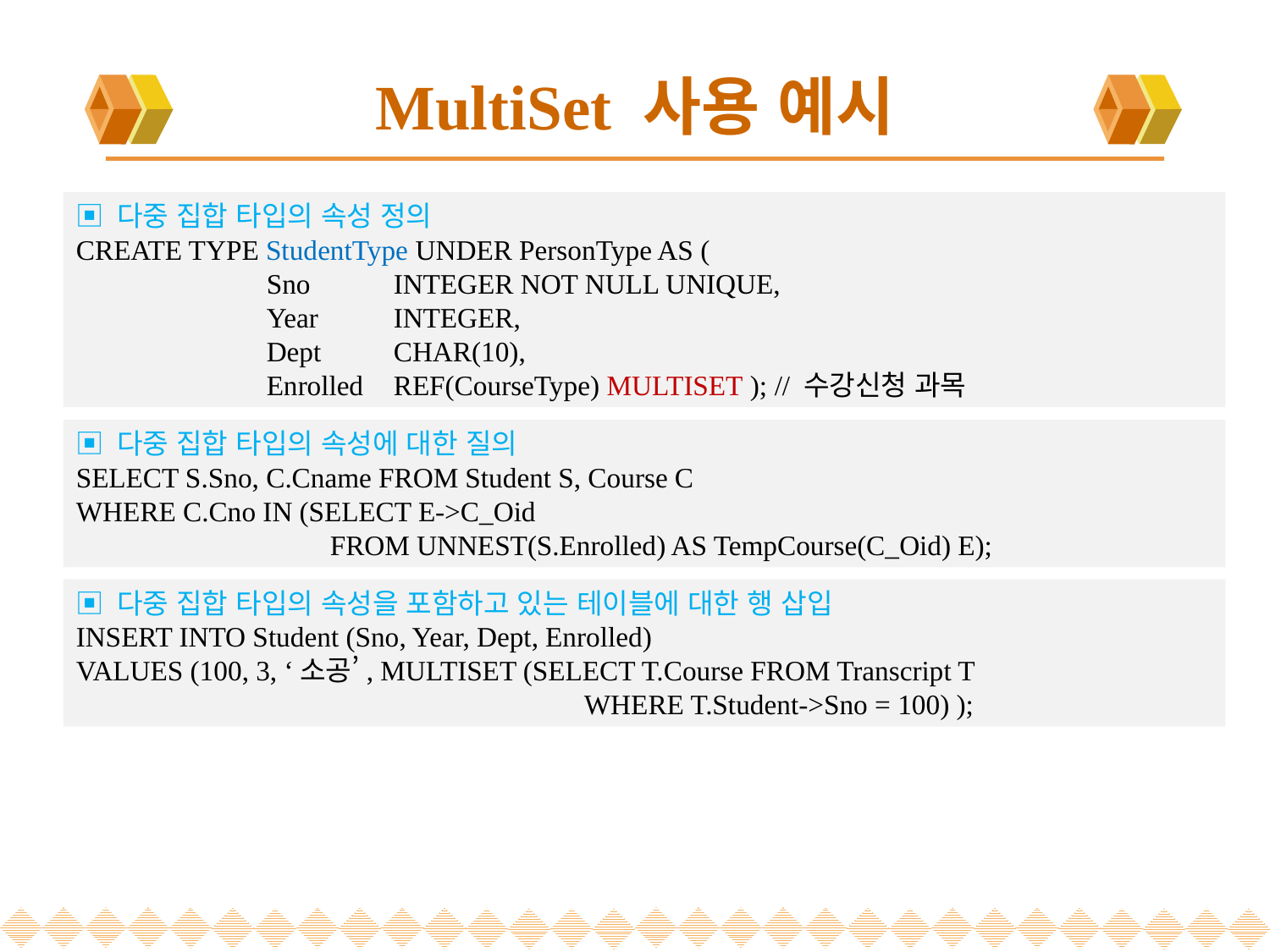

# MultiSet 사용 예시
▣ 다중 집합 타입의 속성 정의
CREATE TYPE StudentType UNDER PersonType AS (
	Sno	INTEGER NOT NULL UNIQUE,
	Year	INTEGER,
	Dept	CHAR(10),
	Enrolled	REF(CourseType) MULTISET );	// 수강신청 과목
▣ 다중 집합 타입의 속성에 대한 질의
SELECT S.Sno, C.Cname FROM Student S, Course C
WHERE C.Cno IN (SELECT E->C_Oid
		FROM UNNEST(S.Enrolled) AS TempCourse(C_Oid) E);
▣ 다중 집합 타입의 속성을 포함하고 있는 테이블에 대한 행 삽입
INSERT INTO Student (Sno, Year, Dept, Enrolled)
VALUES (100, 3, ‘소공’, MULTISET (SELECT T.Course FROM Transcript T
				WHERE T.Student->Sno = 100) );